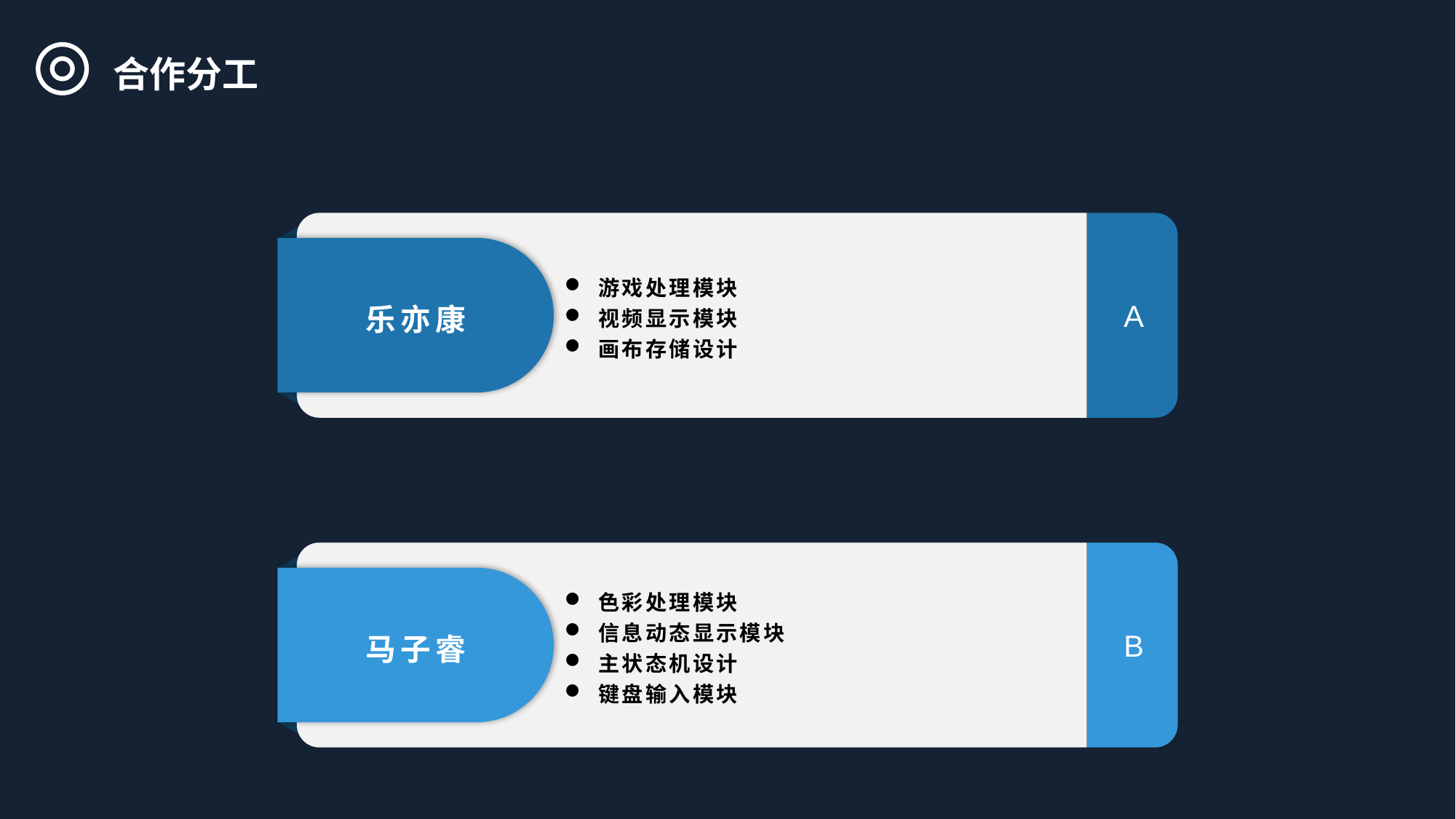

合作分工

游戏处理模块
视频显示模块
画布存储设计

乐亦康
A

色彩处理模块
信息动态显示模块
主状态机设计
键盘输入模块

马子睿
B